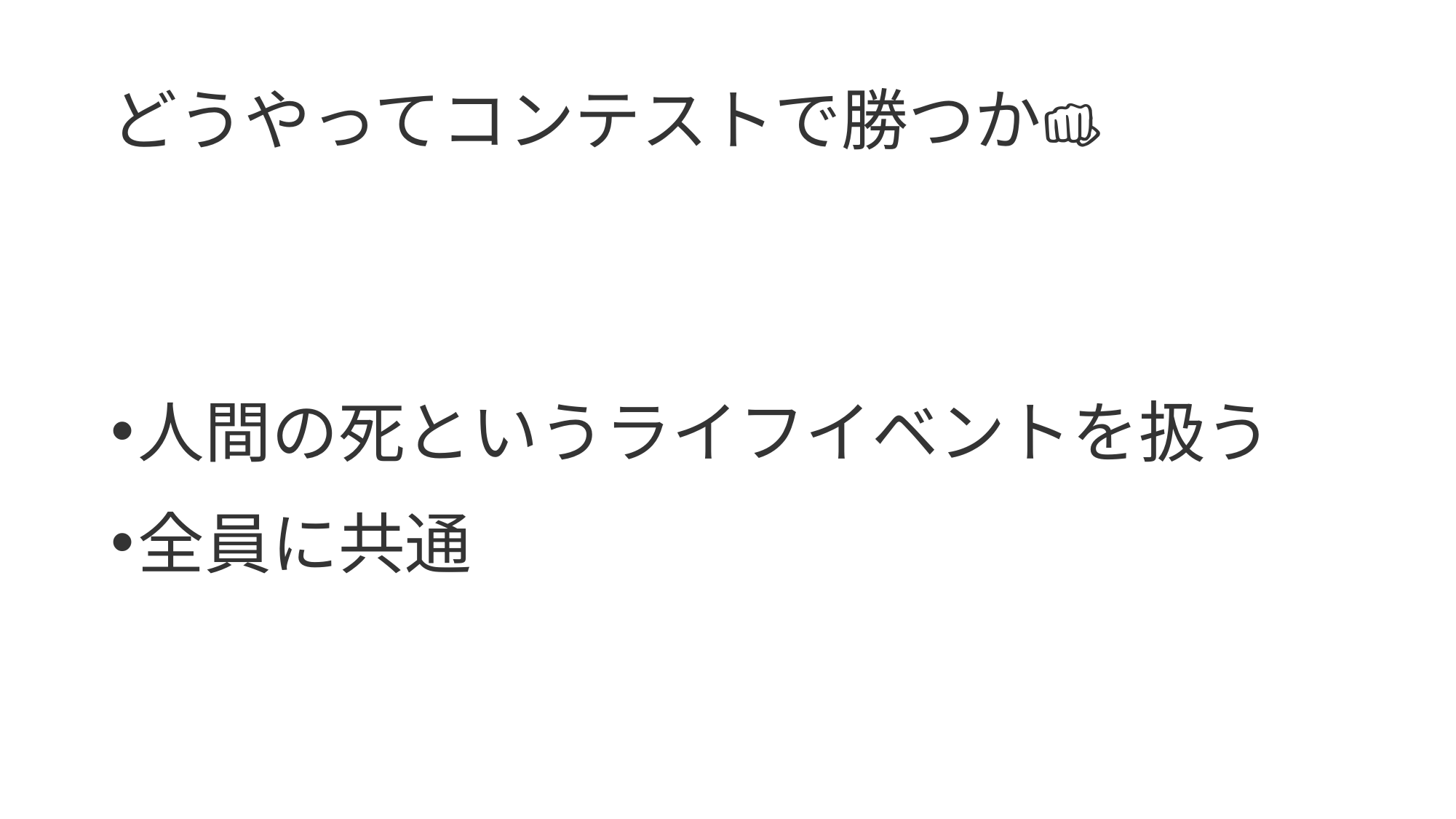

# どうやってコンテストで勝つか👊
人間の死というライフイベントを扱う
全員に共通